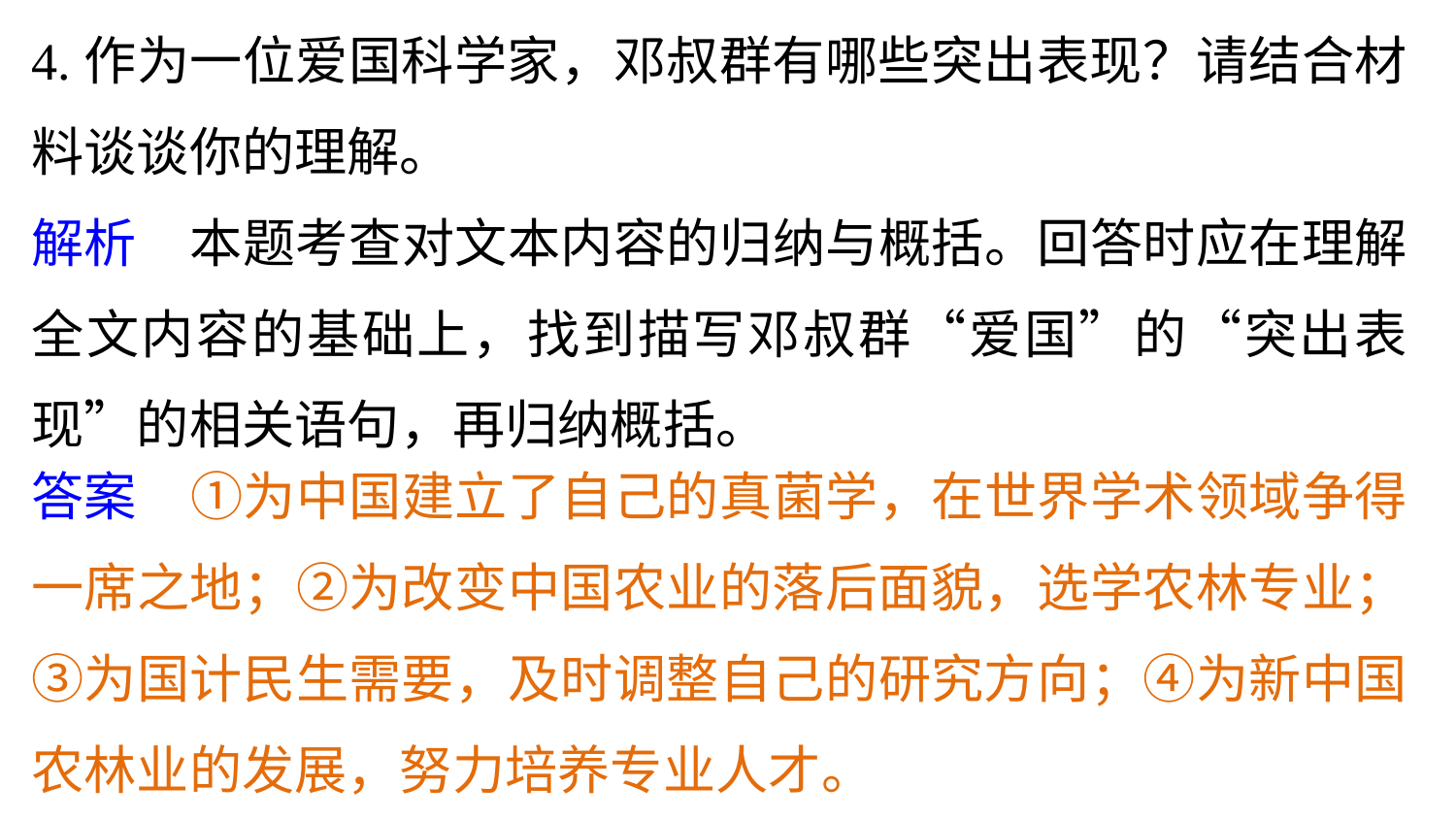

4.作为一位爱国科学家，邓叔群有哪些突出表现？请结合材料谈谈你的理解。
解析　本题考查对文本内容的归纳与概括。回答时应在理解全文内容的基础上，找到描写邓叔群“爱国”的“突出表现”的相关语句，再归纳概括。
答案　①为中国建立了自己的真菌学，在世界学术领域争得一席之地；②为改变中国农业的落后面貌，选学农林专业；③为国计民生需要，及时调整自己的研究方向；④为新中国农林业的发展，努力培养专业人才。